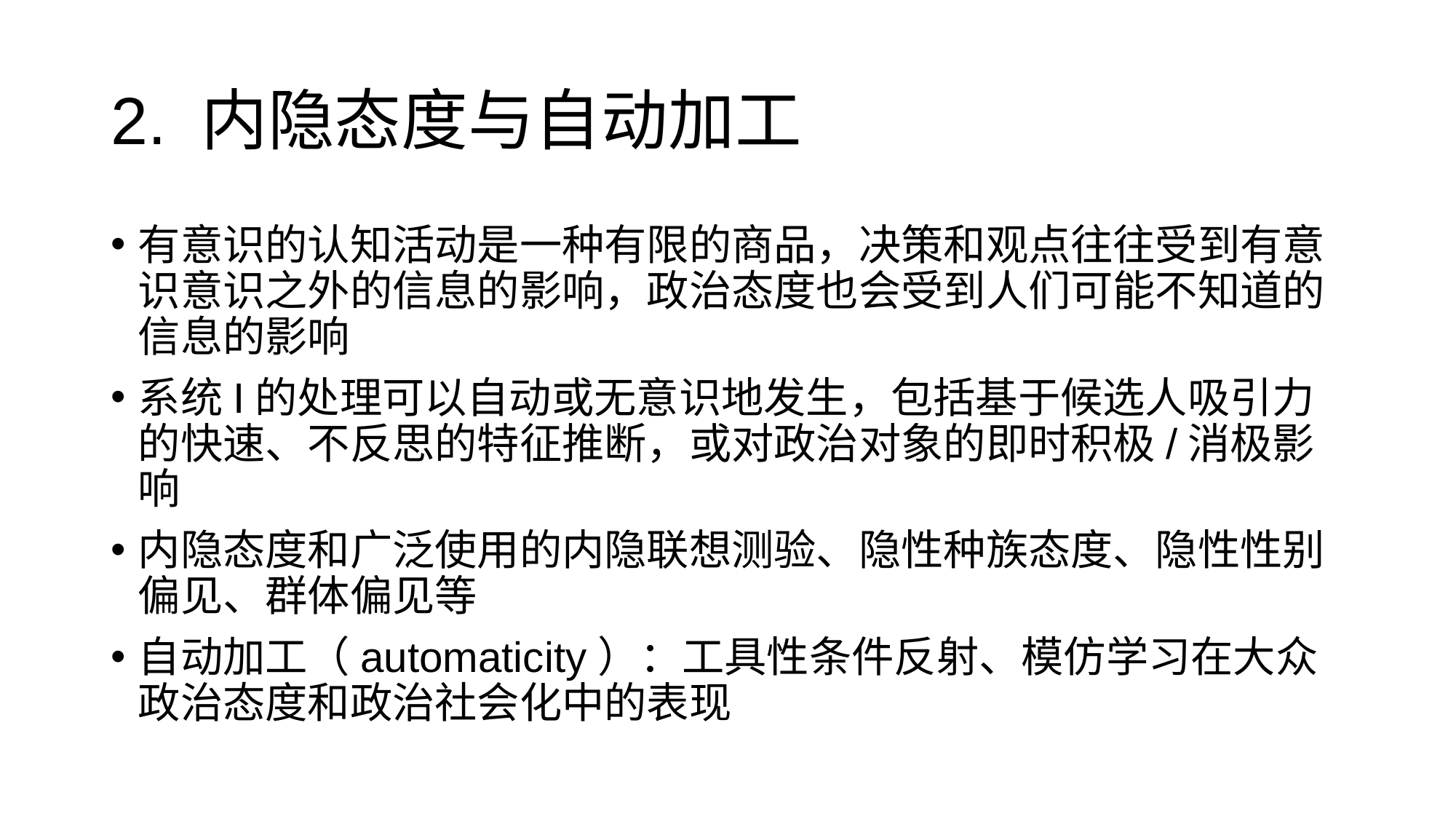

# 2. 内隐态度与自动加工
有意识的认知活动是一种有限的商品，决策和观点往往受到有意识意识之外的信息的影响，政治态度也会受到人们可能不知道的信息的影响
系统I的处理可以自动或无意识地发生，包括基于候选人吸引力的快速、不反思的特征推断，或对政治对象的即时积极/消极影响
内隐态度和广泛使用的内隐联想测验、隐性种族态度、隐性性别偏见、群体偏见等
自动加工（automaticity）：工具性条件反射、模仿学习在大众政治态度和政治社会化中的表现